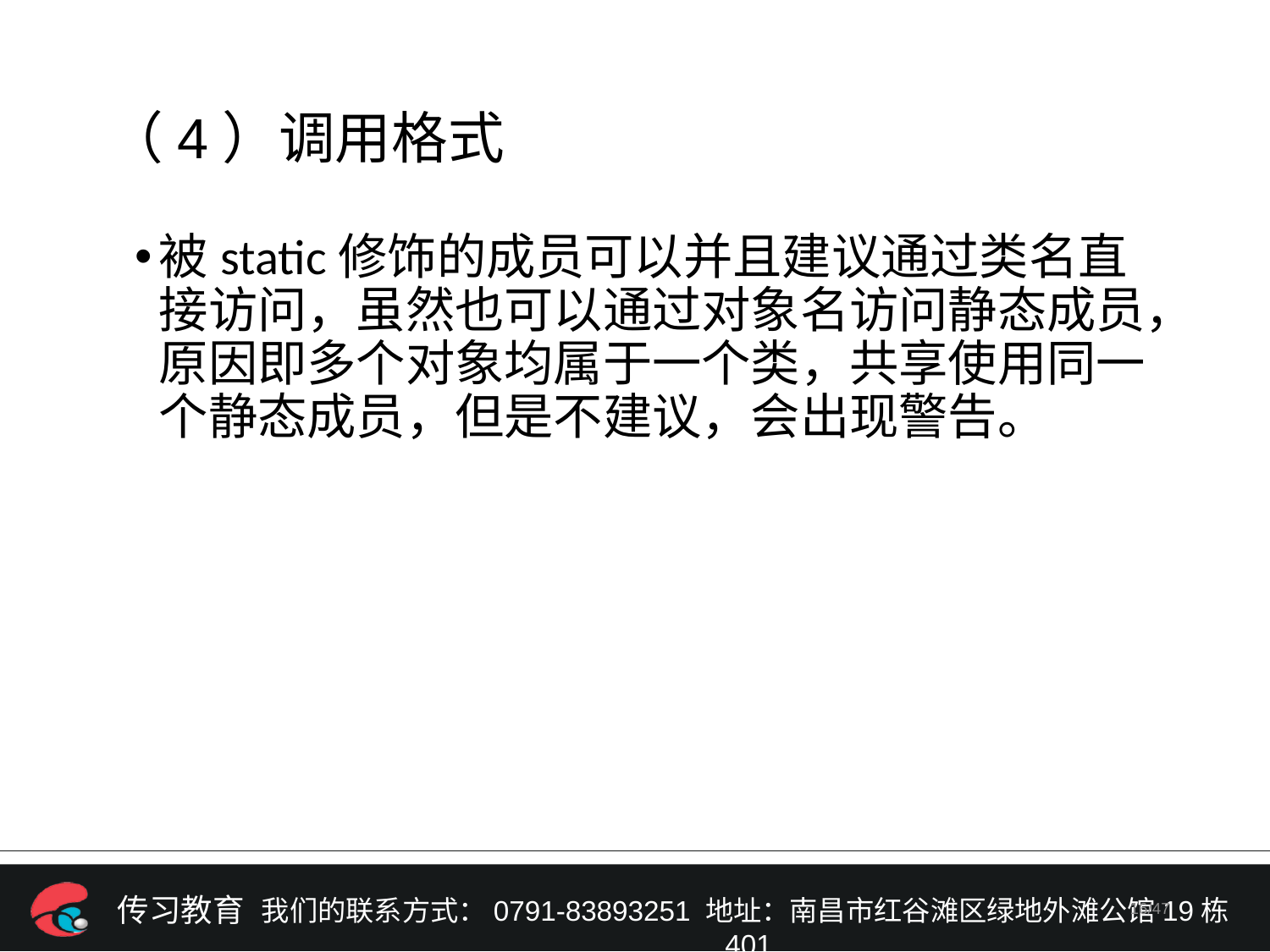

（4）调用格式
被static修饰的成员可以并且建议通过类名直接访问，虽然也可以通过对象名访问静态成员，原因即多个对象均属于一个类，共享使用同一个静态成员，但是不建议，会出现警告。
16/47